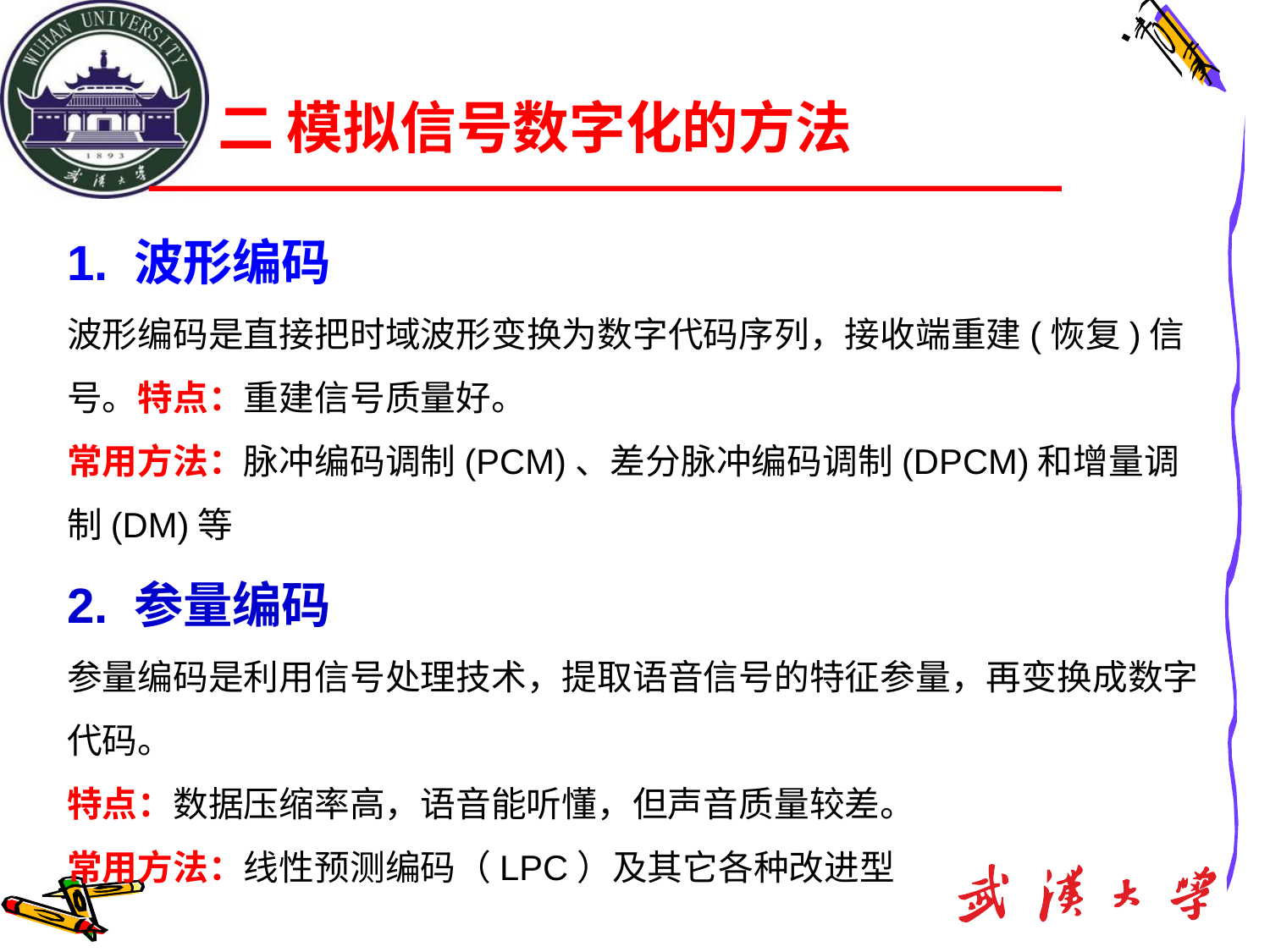

# 二 模拟信号数字化的方法
1. 波形编码
波形编码是直接把时域波形变换为数字代码序列，接收端重建(恢复)信号。特点：重建信号质量好。
常用方法：脉冲编码调制(PCM)、差分脉冲编码调制(DPCM)和增量调制(DM)等
2. 参量编码
参量编码是利用信号处理技术，提取语音信号的特征参量，再变换成数字代码。
特点：数据压缩率高，语音能听懂，但声音质量较差。
常用方法：线性预测编码（LPC）及其它各种改进型